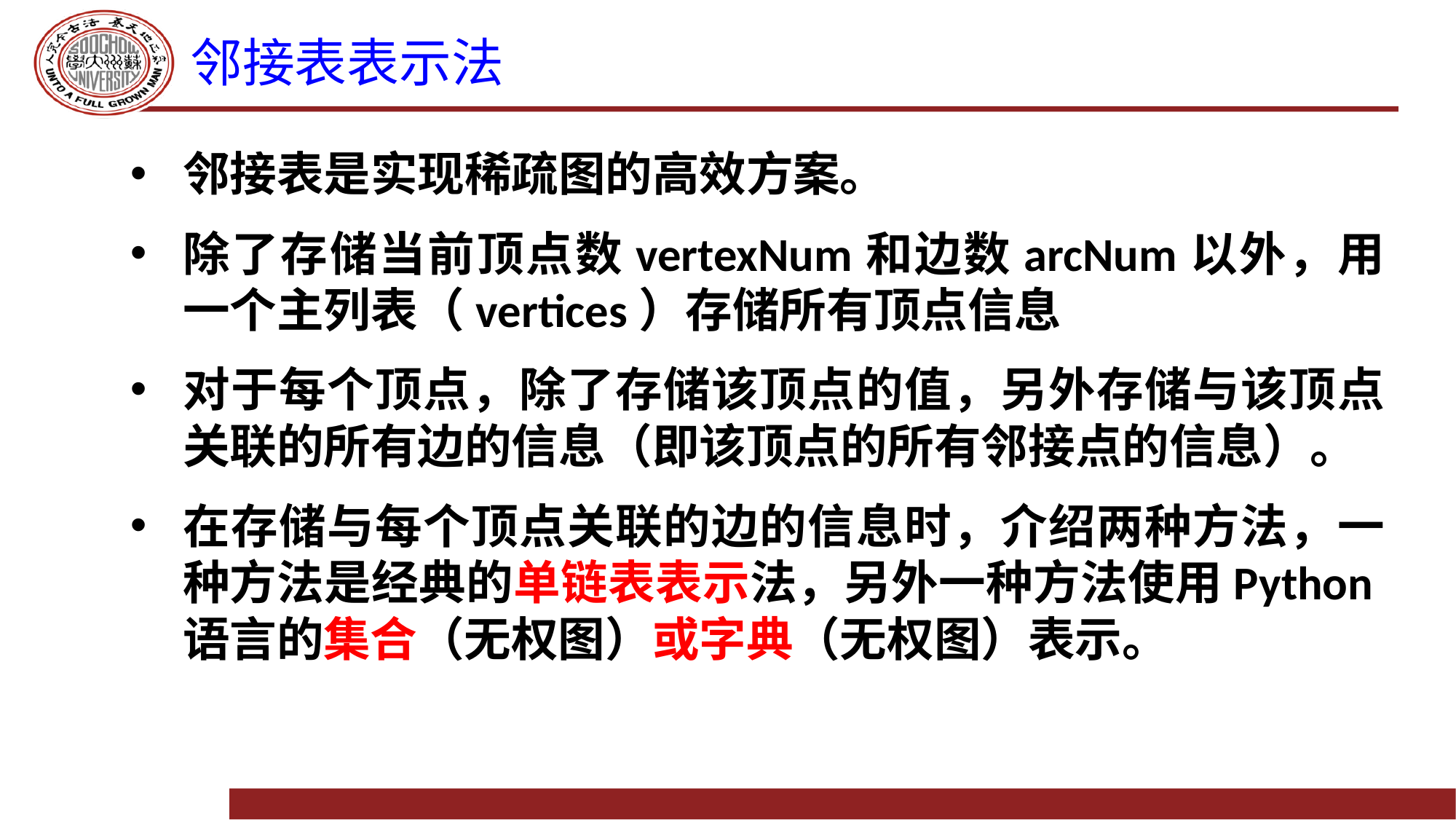

# 邻接表表示法
邻接表是实现稀疏图的高效方案。
除了存储当前顶点数vertexNum和边数arcNum以外，用一个主列表（vertices）存储所有顶点信息
对于每个顶点，除了存储该顶点的值，另外存储与该顶点关联的所有边的信息（即该顶点的所有邻接点的信息）。
在存储与每个顶点关联的边的信息时，介绍两种方法，一种方法是经典的单链表表示法，另外一种方法使用Python语言的集合（无权图）或字典（无权图）表示。